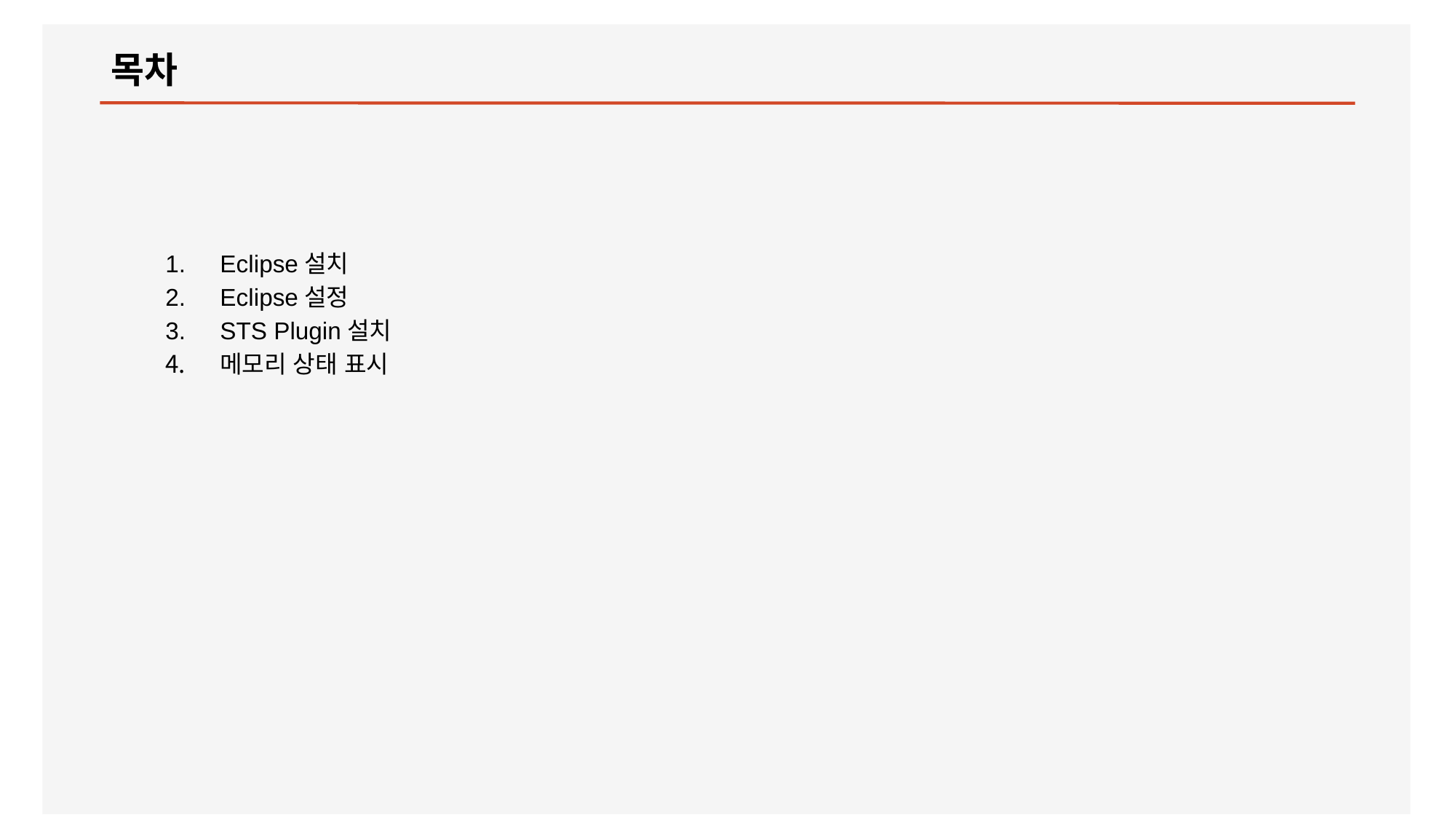

# 목차

Eclipse설치
Eclipse설정
STS Plugin설치
메모리 상태 표시